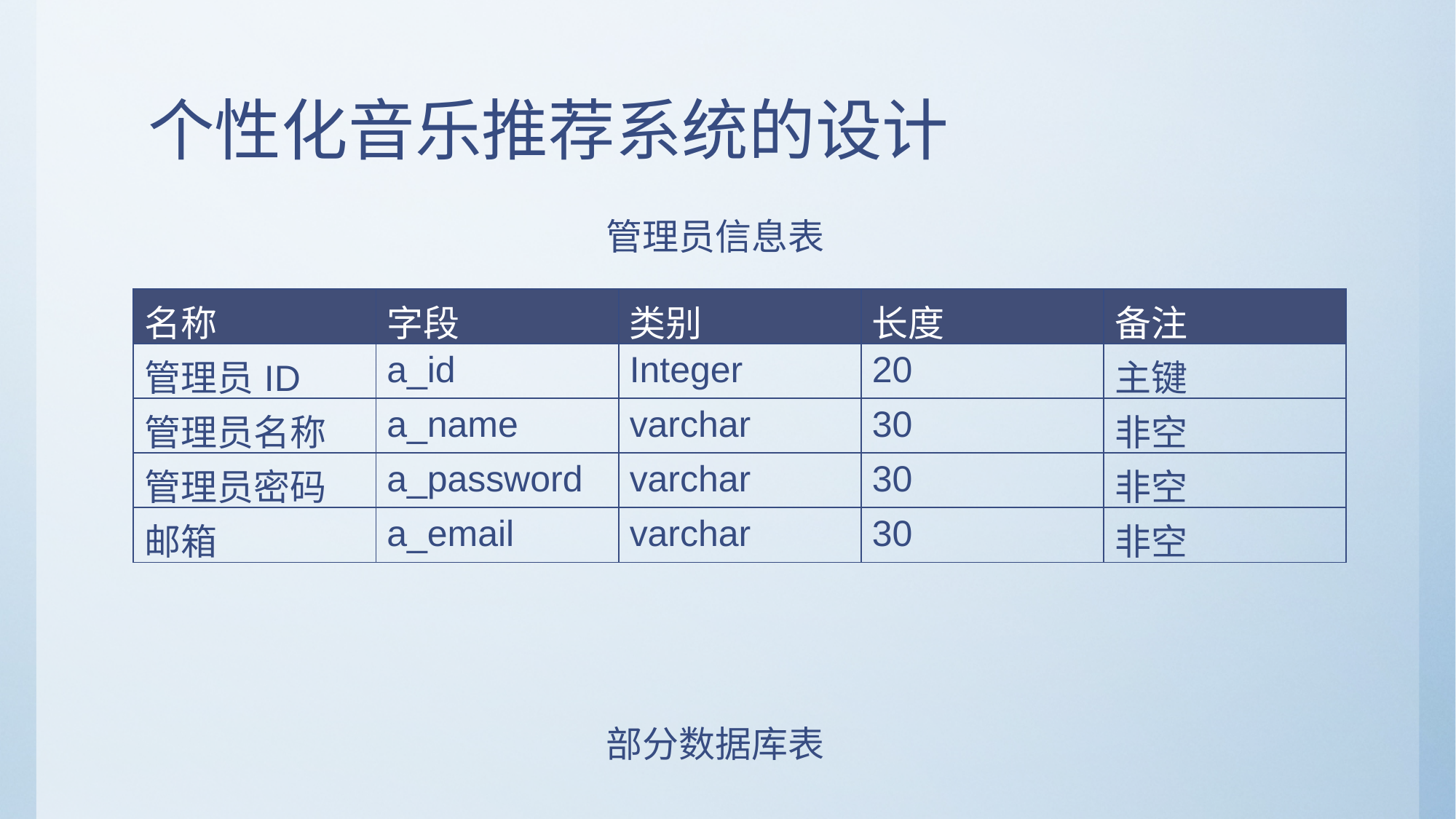

# 个性化音乐推荐系统的设计
管理员信息表
| 名称 | 字段 | 类别 | 长度 | 备注 |
| --- | --- | --- | --- | --- |
| 管理员ID | a\_id | Integer | 20 | 主键 |
| 管理员名称 | a\_name | varchar | 30 | 非空 |
| 管理员密码 | a\_password | varchar | 30 | 非空 |
| 邮箱 | a\_email | varchar | 30 | 非空 |
部分数据库表